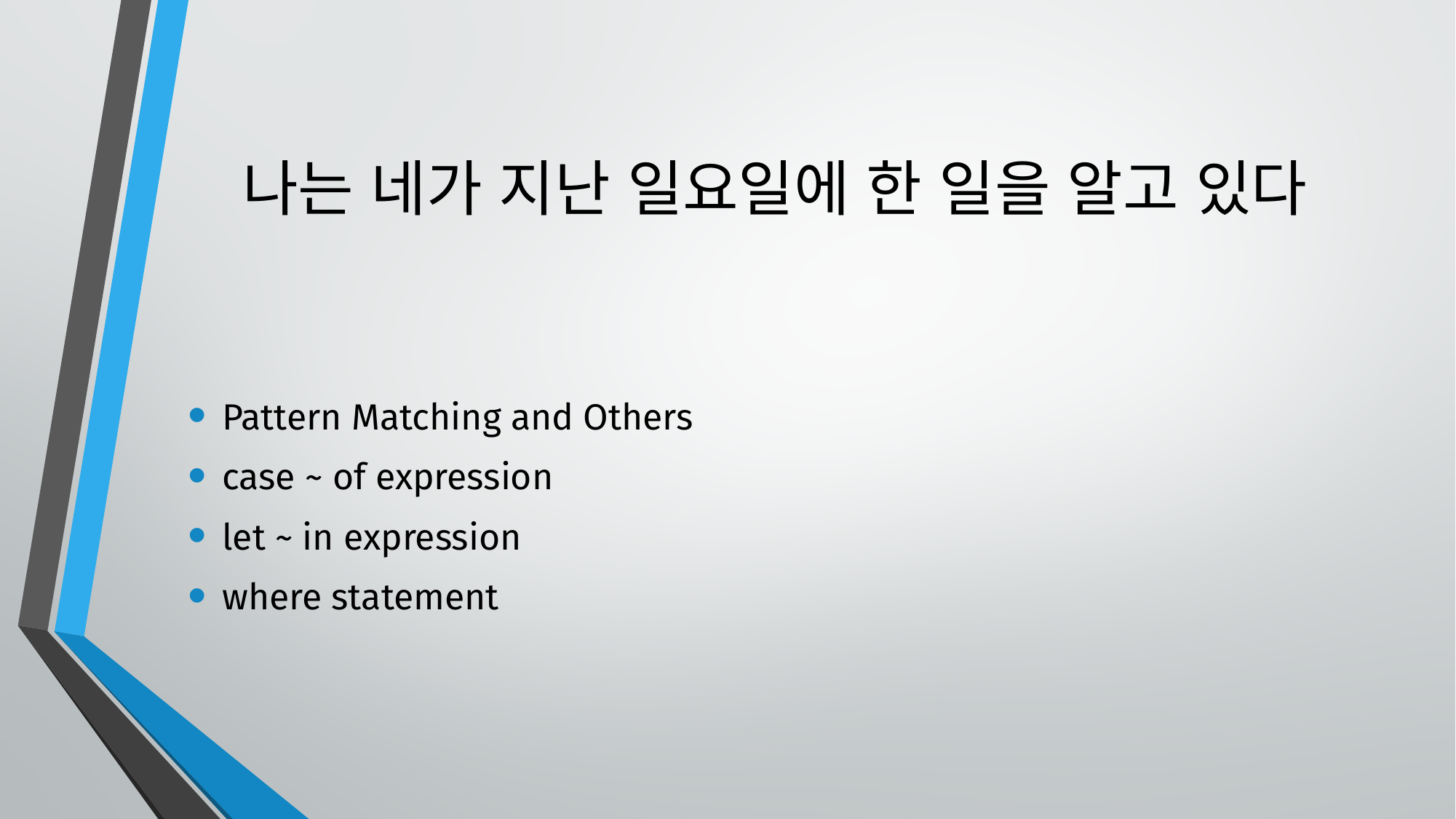

# 나는 네가 지난 일요일에 한 일을 알고 있다
Pattern Matching and Others
case ~ of expression
let ~ in expression
where statement